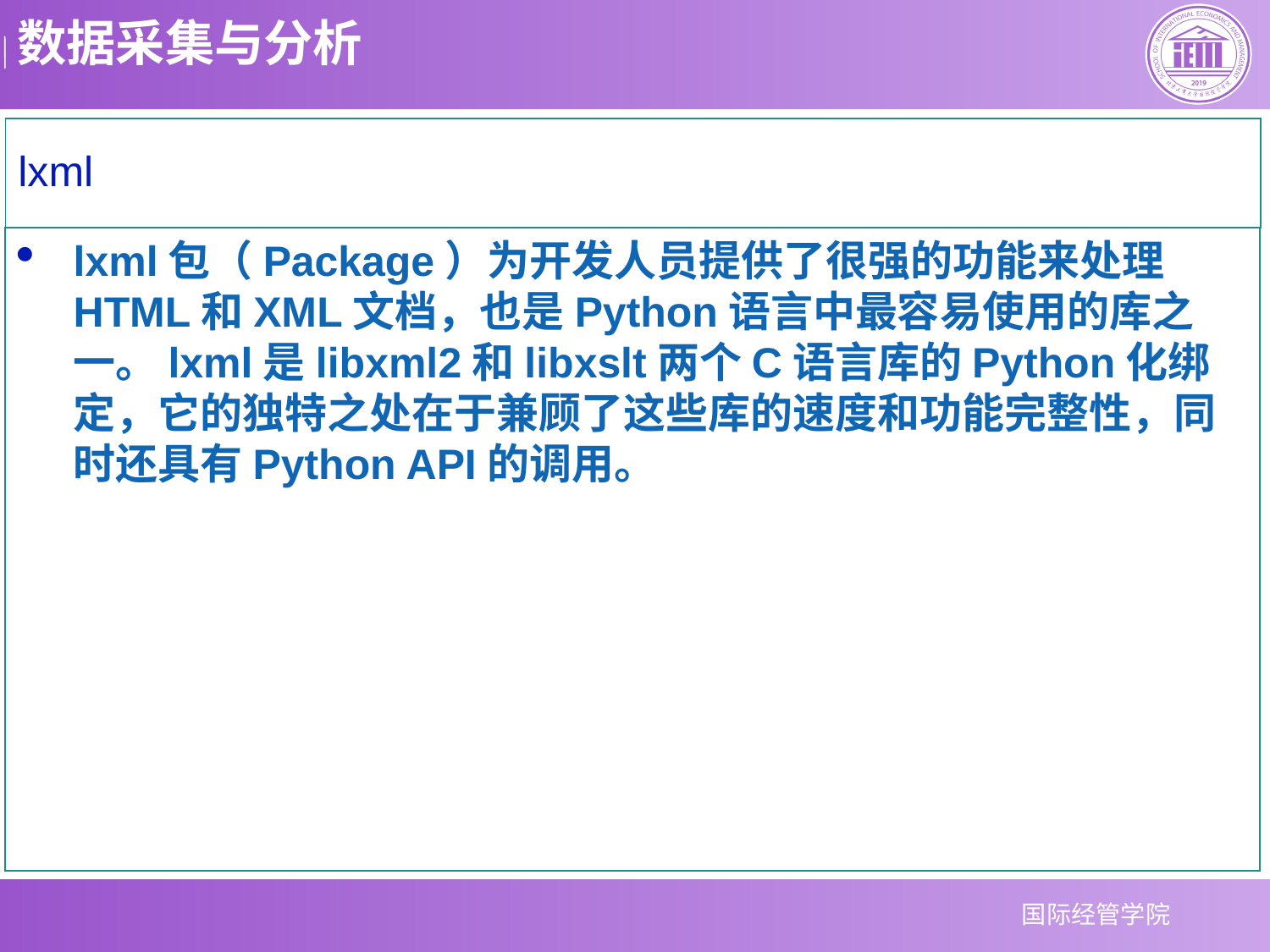

# lxml
lxml包（Package）为开发人员提供了很强的功能来处理HTML和XML文档，也是Python语言中最容易使用的库之一。lxml是libxml2和libxslt两个C语言库的Python化绑定，它的独特之处在于兼顾了这些库的速度和功能完整性，同时还具有Python API的调用。